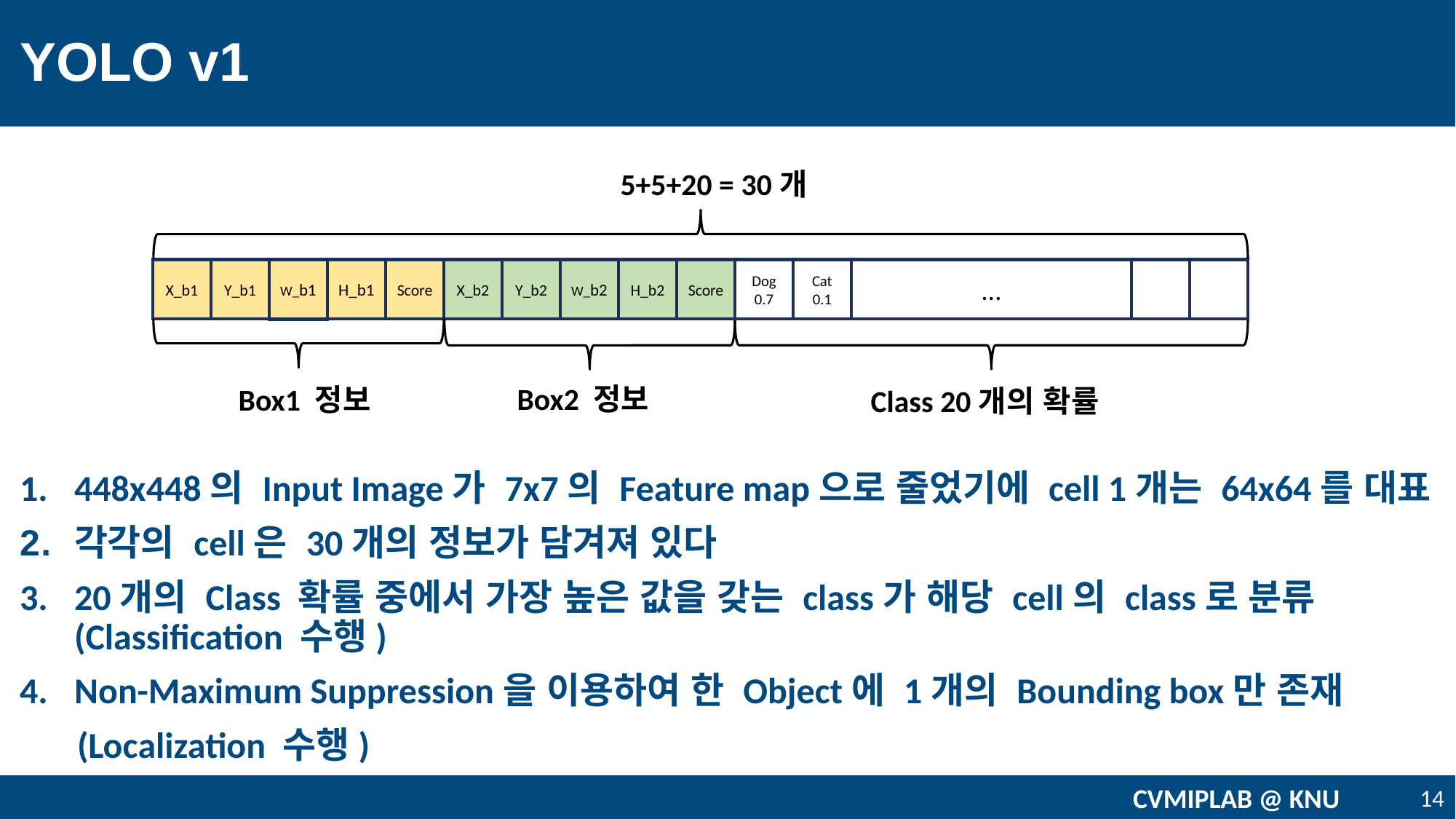

# YOLO v1

5+5+20 = 30개

Y_b1
H_b1
Score
X_b2
Y_b2
W_b2
H_b2
Score
Dog
0.7
Cat
0.1

…

X_b1
W_b1
Box2 정보
Box1 정보
Class 20개의 확률
448x448의 Input Image가 7x7의 Feature map으로 줄었기에 cell 1개는 64x64를 대표
각각의 cell은 30개의 정보가 담겨져 있다
20개의 Class 확률 중에서 가장 높은 값을 갖는 class가 해당 cell의 class로 분류(Classification 수행)
Non-Maximum Suppression을 이용하여 한 Object에 1개의 Bounding box만 존재
       (Localization 수행)

CVMIPLAB @ KNU
14